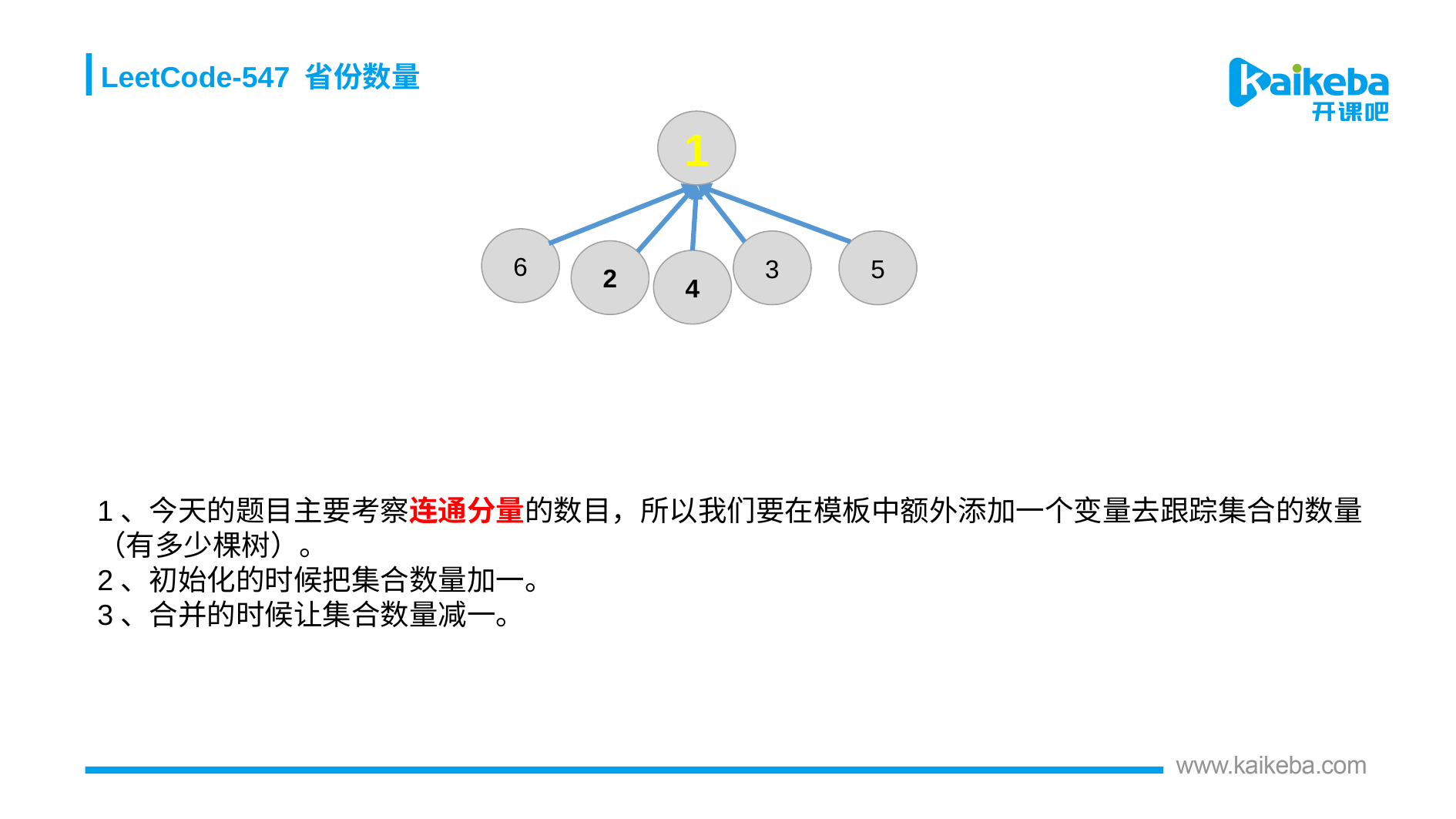

LeetCode-547 省份数量
1
6
3
5
2
4
1、今天的题目主要考察连通分量的数目，所以我们要在模板中额外添加一个变量去跟踪集合的数量（有多少棵树）。
2、初始化的时候把集合数量加一。
3、合并的时候让集合数量减一。